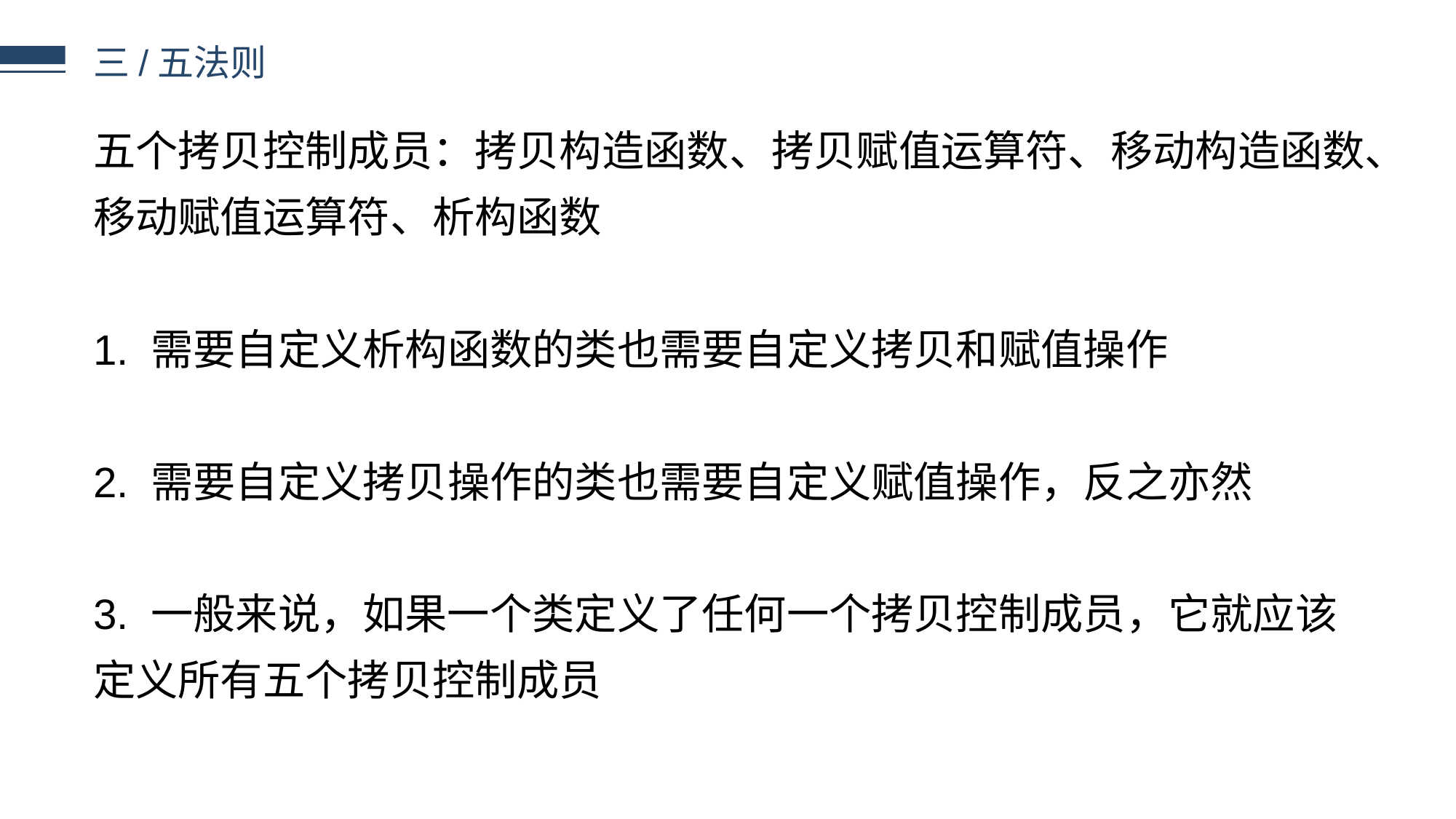

三/五法则

五个拷贝控制成员：拷贝构造函数、拷贝赋值运算符、移动构造函数、移动赋值运算符、析构函数

1. 需要自定义析构函数的类也需要自定义拷贝和赋值操作

2. 需要自定义拷贝操作的类也需要自定义赋值操作，反之亦然

3. 一般来说，如果一个类定义了任何一个拷贝控制成员，它就应该定义所有五个拷贝控制成员